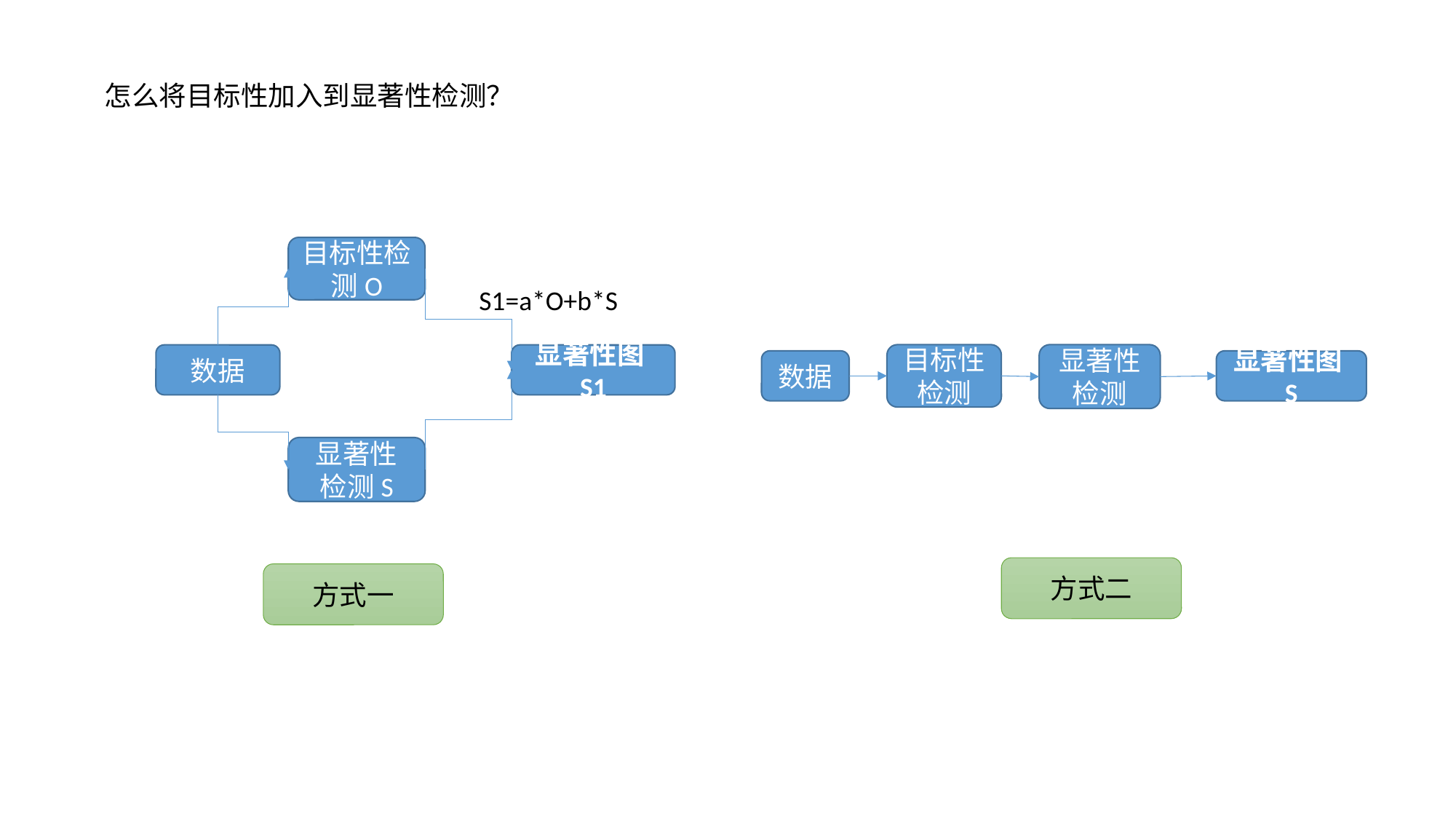

怎么将目标性加入到显著性检测？
目标性检测O
S1=a*O+b*S
显著性图S1
数据
显著性检测S
方式一
目标性检测
显著性检测
显著性图S
数据
方式二